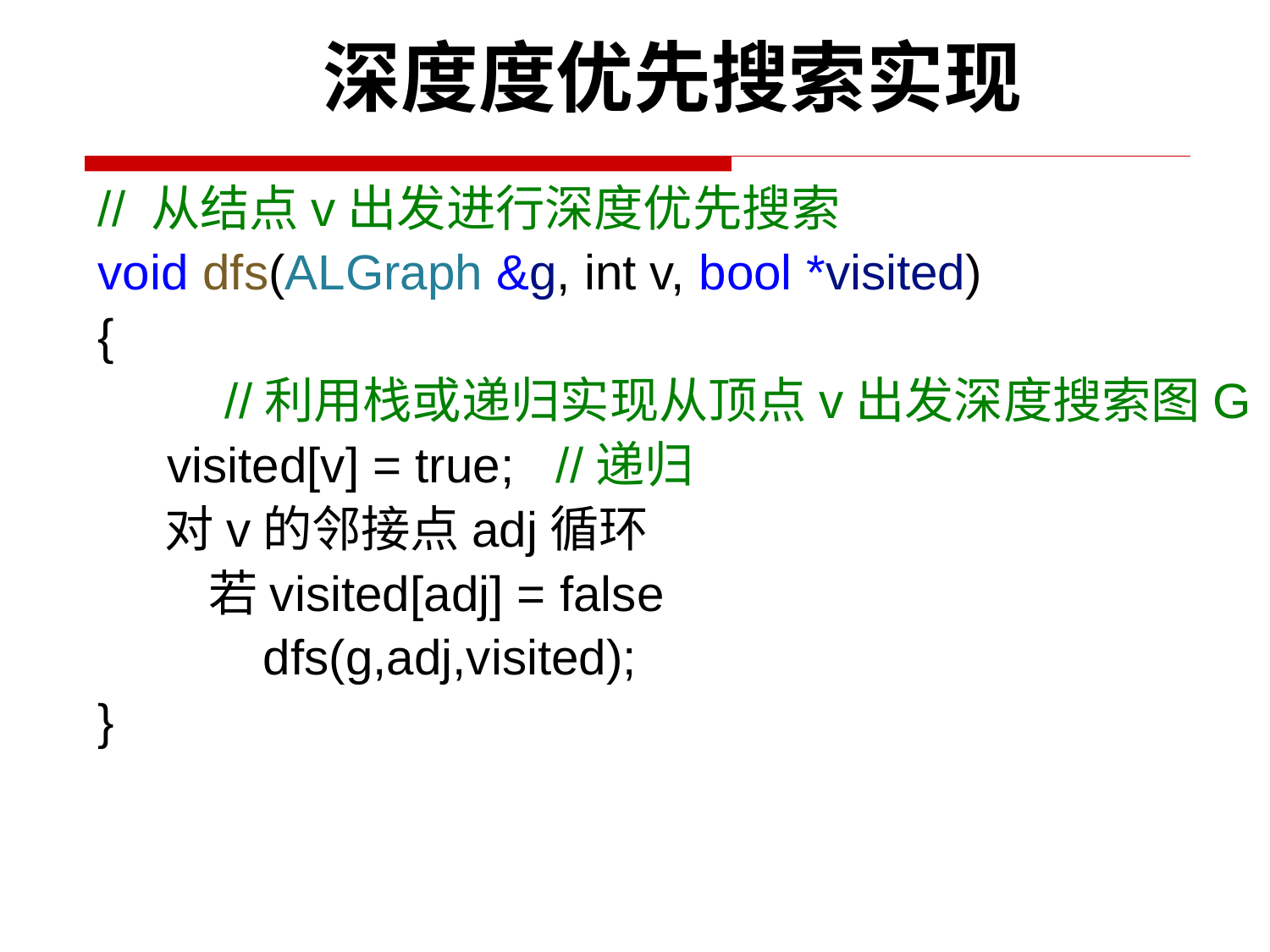

深度度优先搜索实现
// 从结点v出发进行深度优先搜索
void dfs(ALGraph &g, int v, bool *visited)
{
	//利用栈或递归实现从顶点v出发深度搜索图G
     visited[v] = true;   //递归
     对v的邻接点adj循环
         若visited[adj] = false
            dfs(g,adj,visited);
}